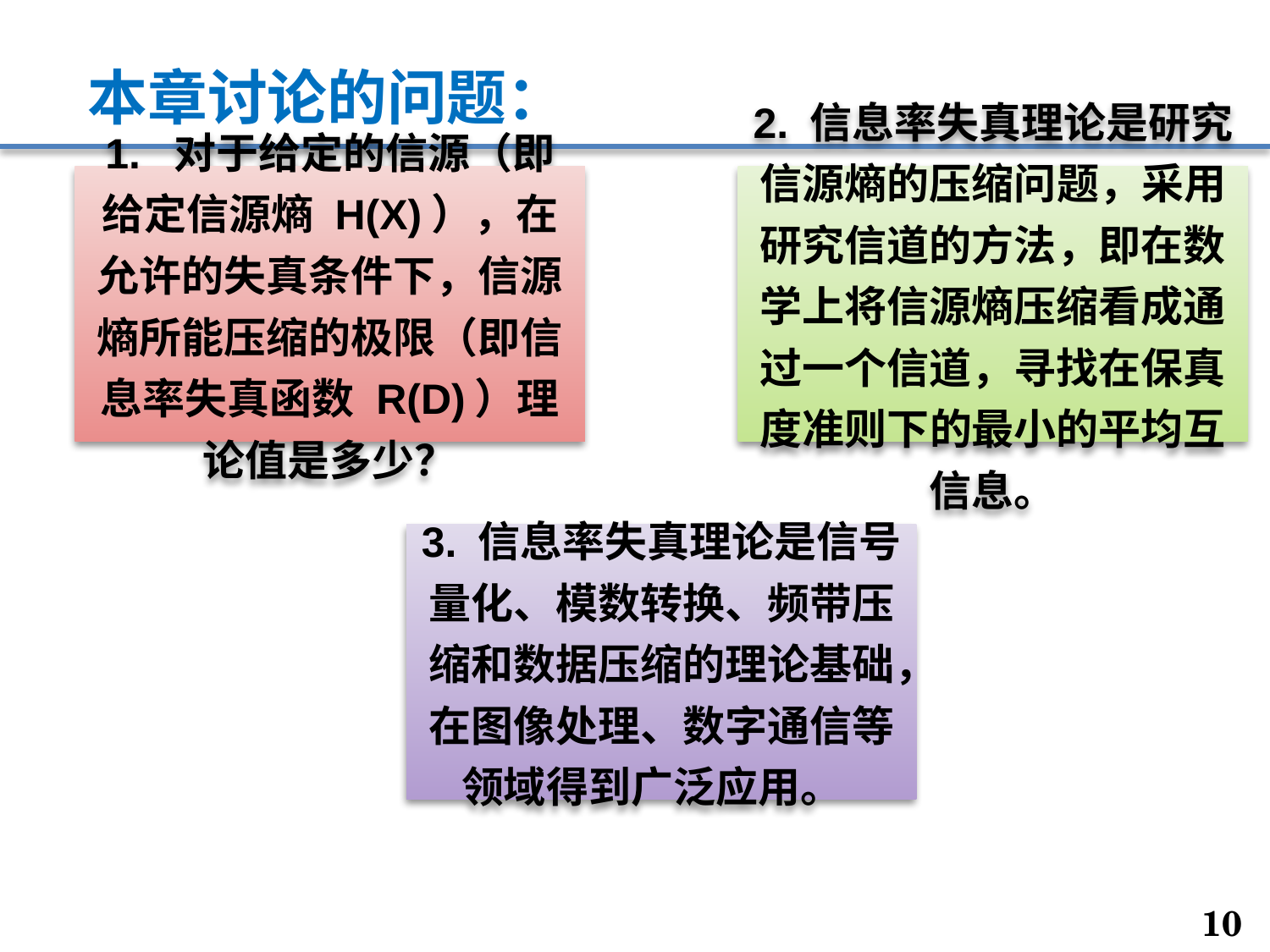

# 本章讨论的问题：
3. 信息率失真理论是信号量化、模数转换、频带压缩和数据压缩的理论基础，在图像处理、数字通信等领域得到广泛应用。

10